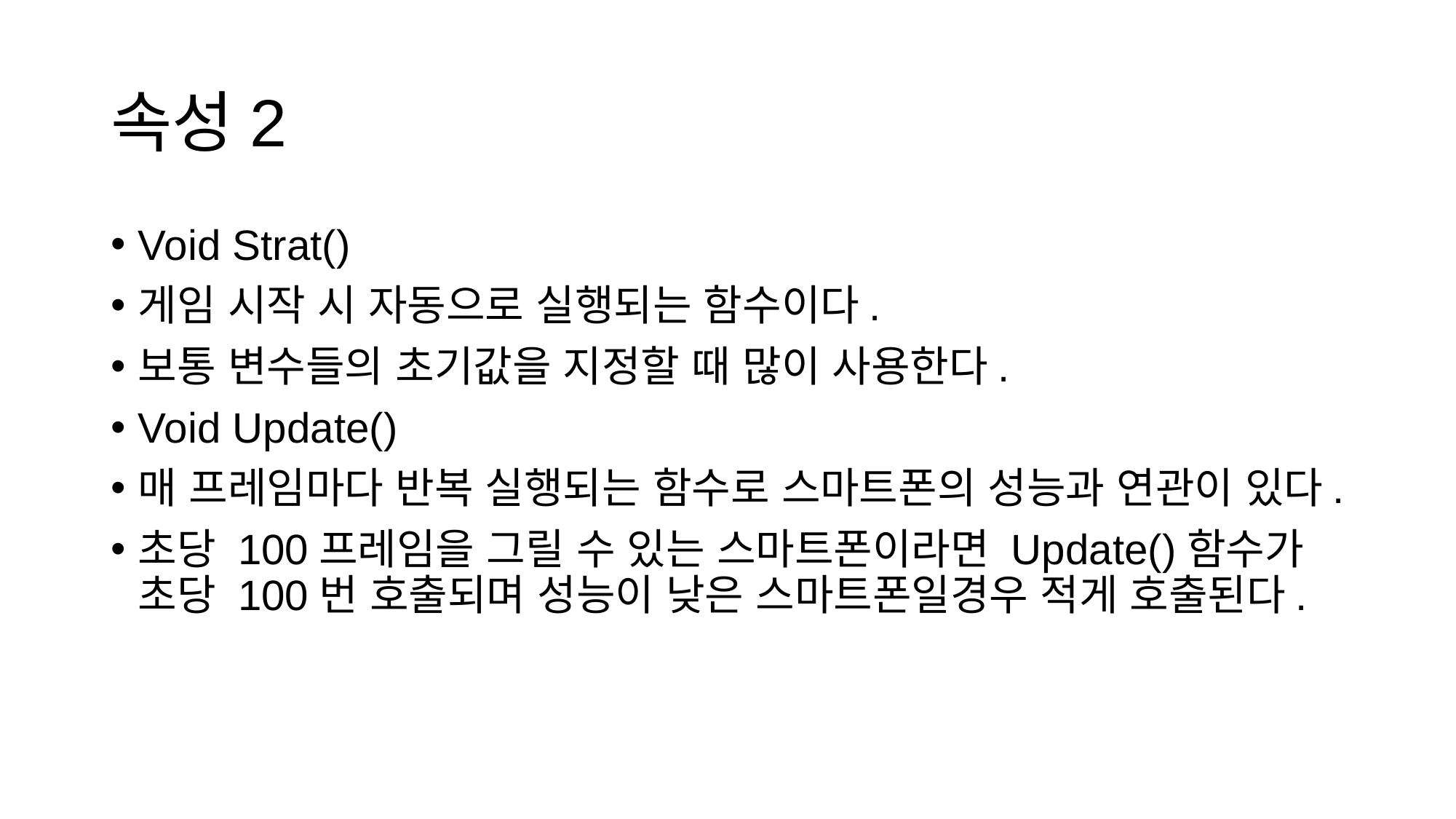

# 속성2
Void Strat()
게임 시작 시 자동으로 실행되는 함수이다.
보통 변수들의 초기값을 지정할 때 많이 사용한다.
Void Update()
매 프레임마다 반복 실행되는 함수로 스마트폰의 성능과 연관이 있다.
초당 100프레임을 그릴 수 있는 스마트폰이라면 Update()함수가 초당 100번 호출되며 성능이 낮은 스마트폰일경우 적게 호출된다.